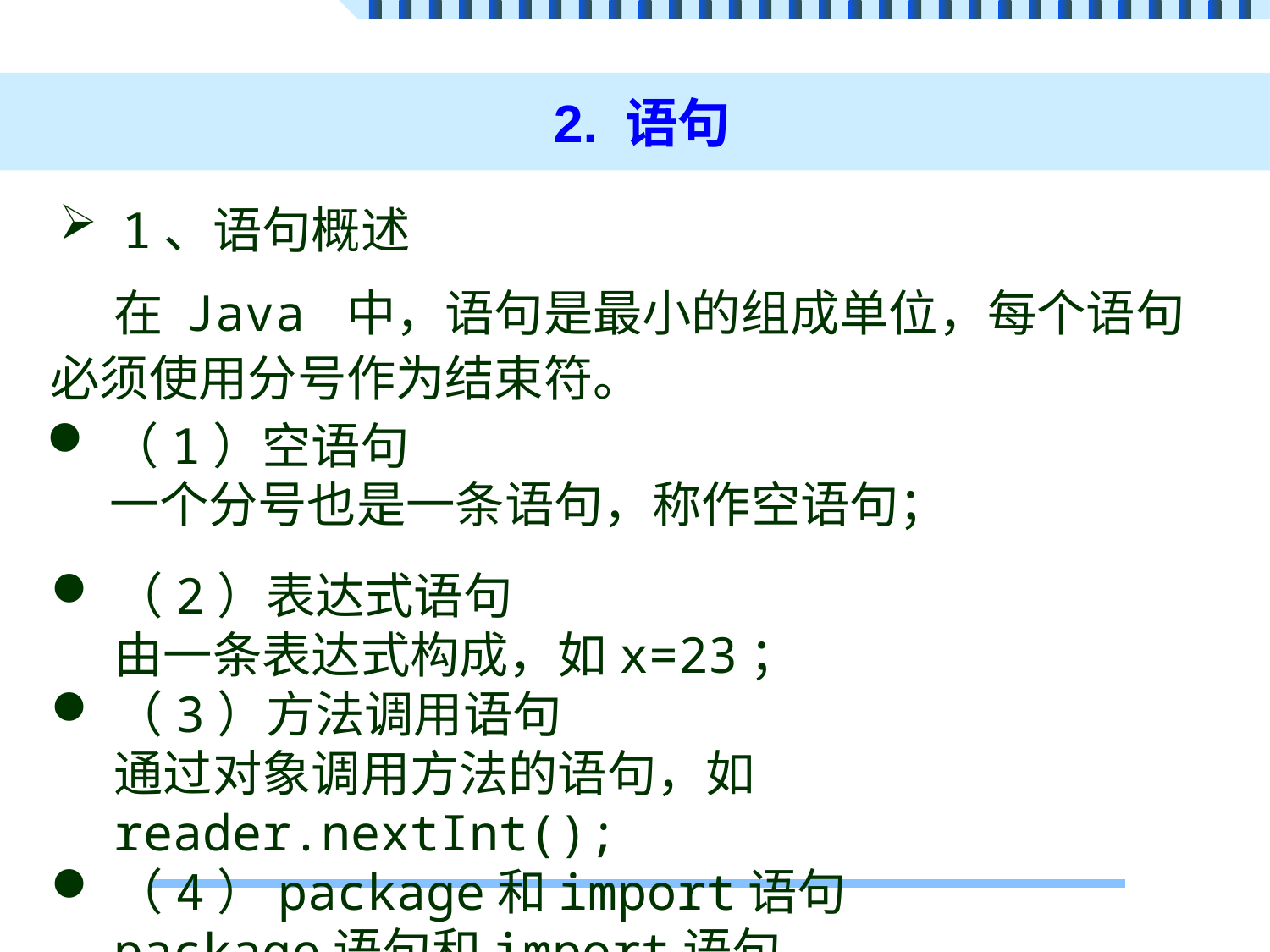

# 2. 语句
1、语句概述
在 Java 中，语句是最小的组成单位，每个语句必须使用分号作为结束符。
（1）空语句
一个分号也是一条语句，称作空语句；
（2）表达式语句
由一条表达式构成，如x=23；
（3）方法调用语句
通过对象调用方法的语句，如reader.nextInt();
（4）package和import语句
package语句和import语句